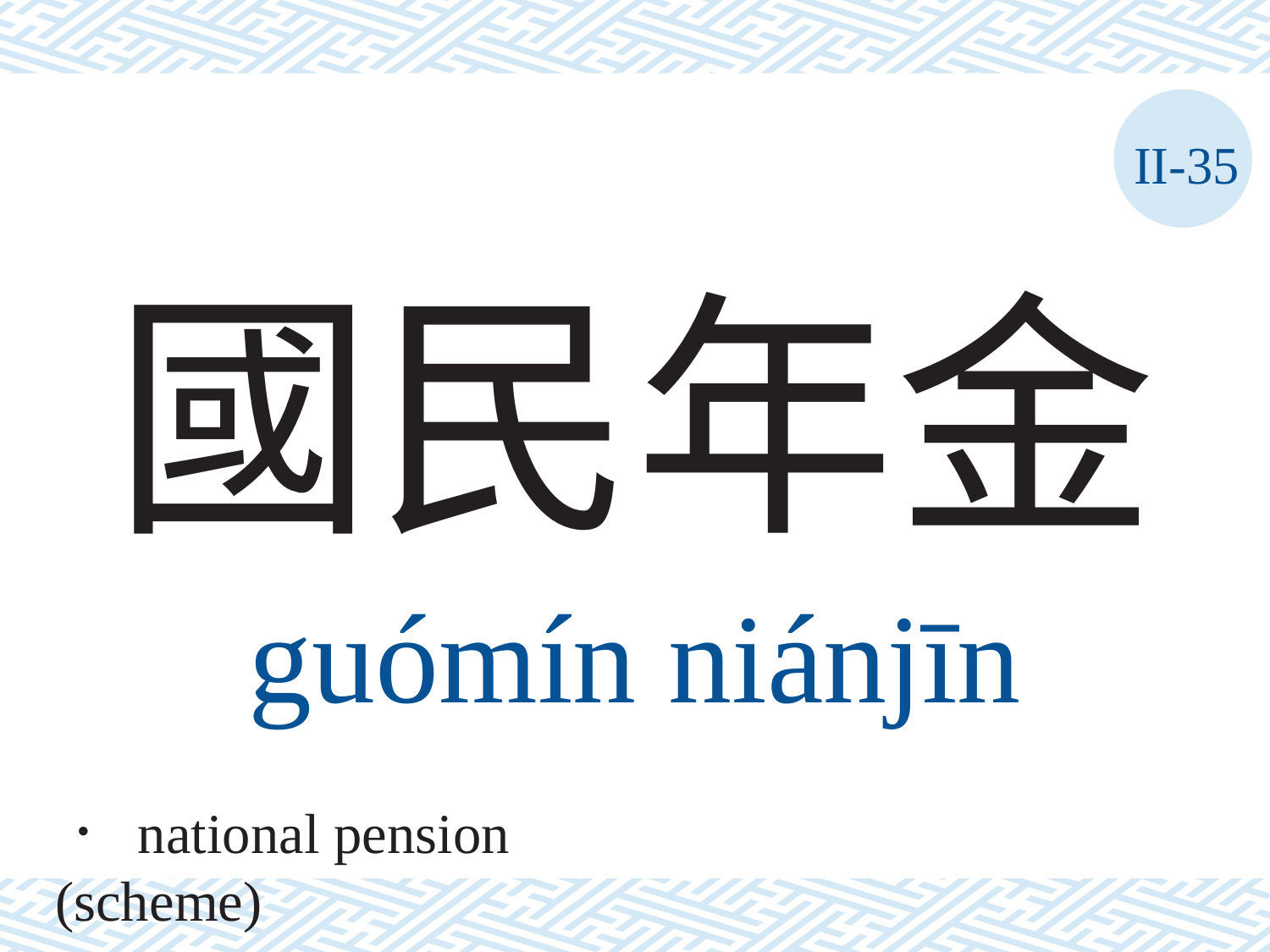

II-35
# 國民年金
guómín	niánjīn
． national pension (scheme)